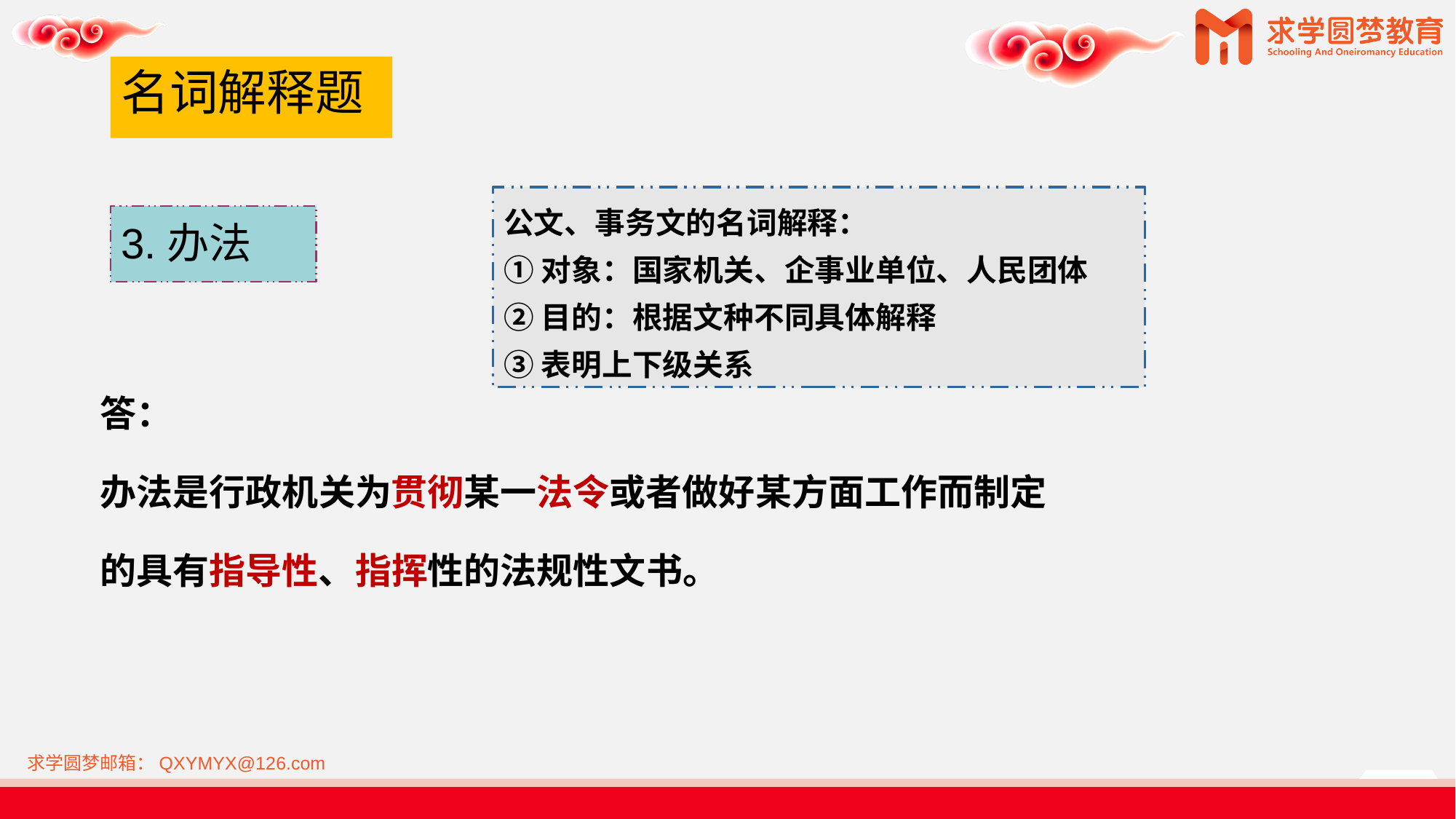

# 名词解释题
公文、事务文的名词解释：
①对象：国家机关、企事业单位、人民团体
②目的：根据文种不同具体解释
③表明上下级关系
3.办法
答：
办法是行政机关为贯彻某一法令或者做好某方面工作而制定
的具有指导性、指挥性的法规性文书。